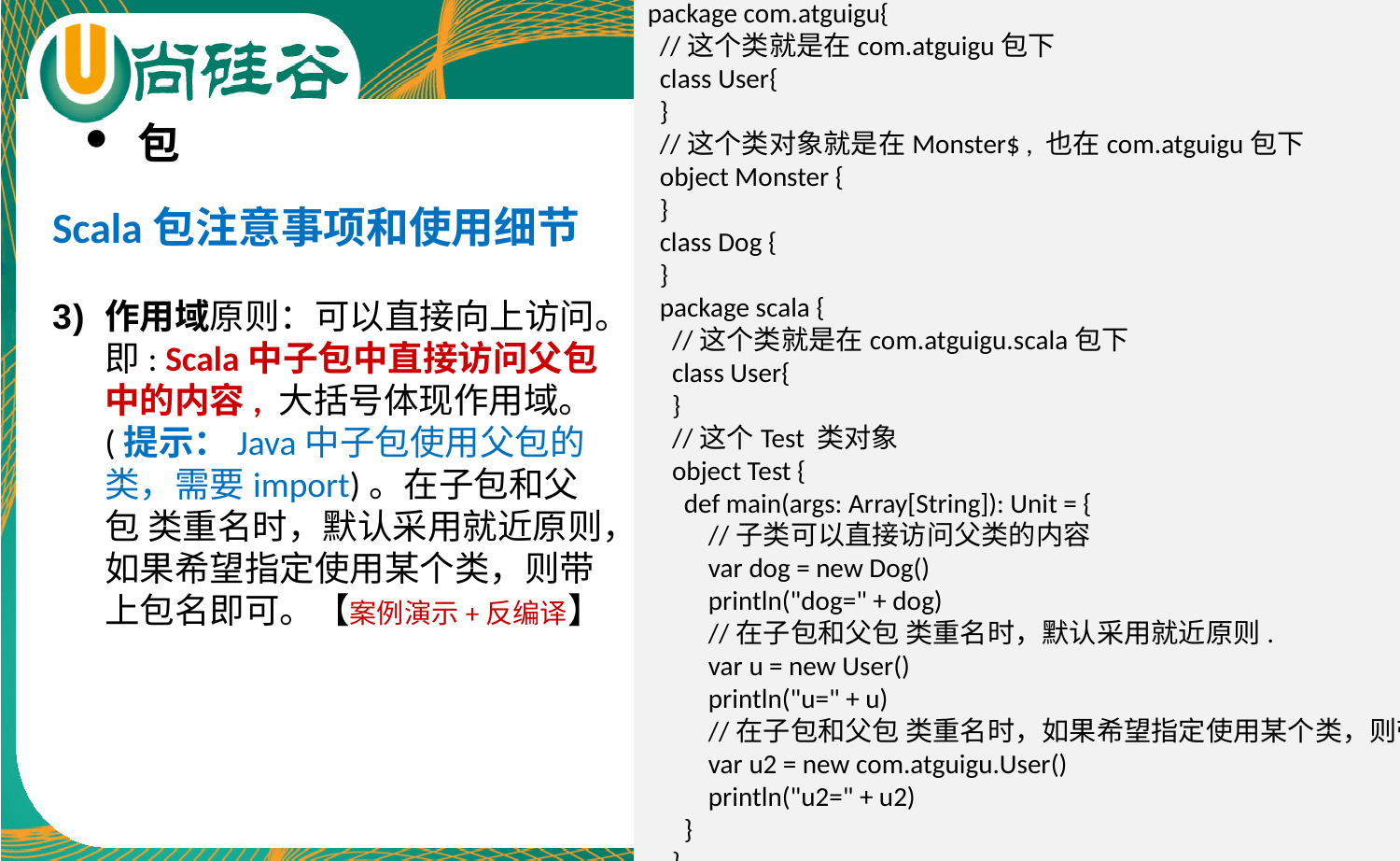

package com.atguigu{
  //这个类就是在com.atguigu包下
  class User{
  }
  //这个类对象就是在Monster$ , 也在com.atguigu包下
  object Monster {
  }
  class Dog {
  }
  package scala {
    //这个类就是在com.atguigu.scala包下
    class User{
    }
    //这个Test 类对象
    object Test {
      def main(args: Array[String]): Unit = {
          //子类可以直接访问父类的内容
          var dog = new Dog()
          println("dog=" + dog)
          //在子包和父包 类重名时，默认采用就近原则.
          var u = new User()
          println("u=" + u)
          //在子包和父包 类重名时，如果希望指定使用某个类，则带上包路径
          var u2 = new com.atguigu.User()
          println("u2=" + u2)
      }
    }
  }
}
包

Scala包注意事项和使用细节

作用域原则：可以直接向上访问。即: Scala中子包中直接访问父包中的内容, 大括号体现作用域。(提示：Java中子包使用父包的类，需要import)。在子包和父包 类重名时，默认采用就近原则，如果希望指定使用某个类，则带上包名即可。【案例演示+反编译】